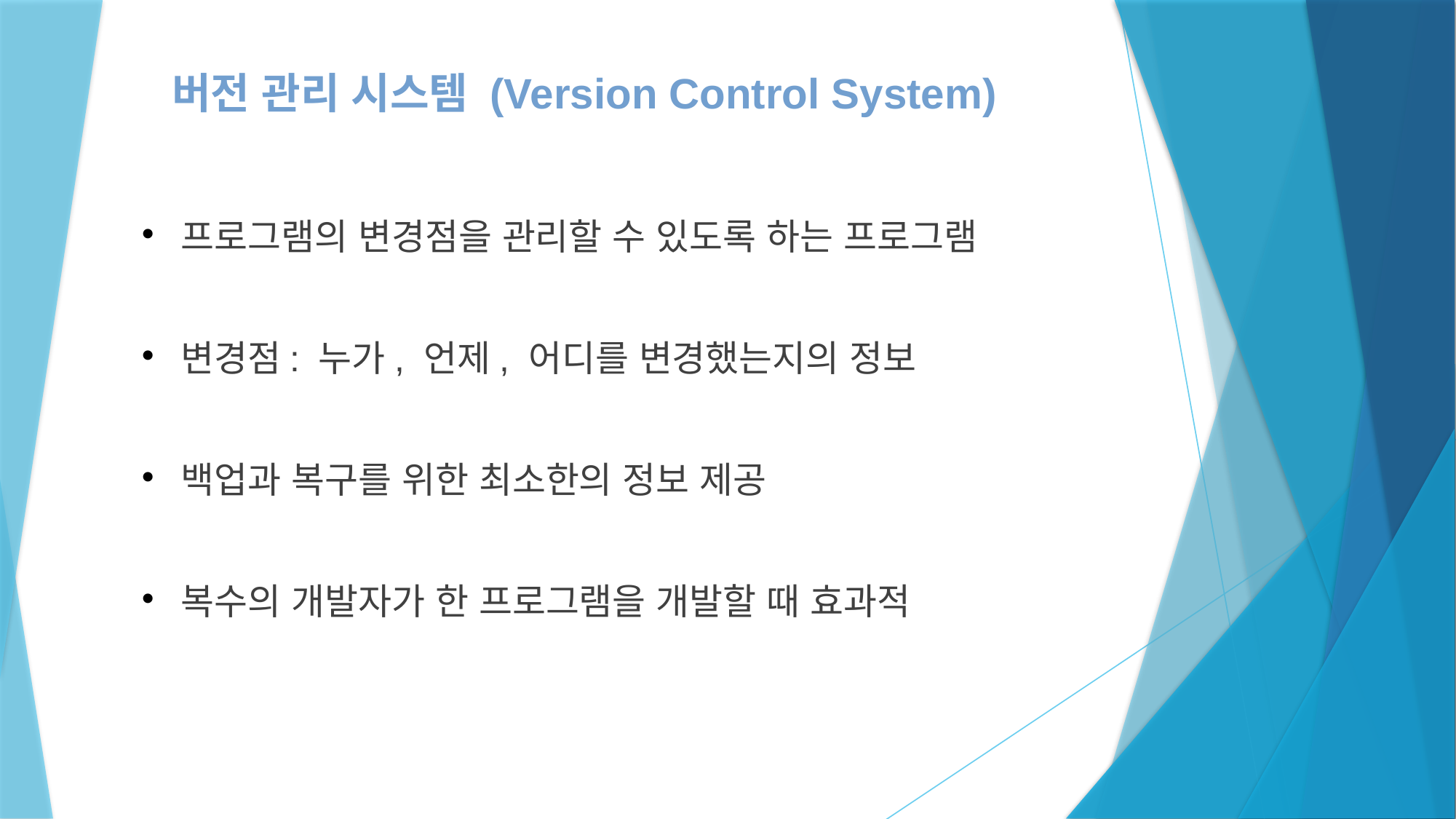

버전 관리 시스템 (Version Control System)
# 프로그램의 변경점을 관리할 수 있도록 하는 프로그램

변경점: 누가, 언제, 어디를 변경했는지의 정보

백업과 복구를 위한 최소한의 정보 제공

복수의 개발자가 한 프로그램을 개발할 때 효과적